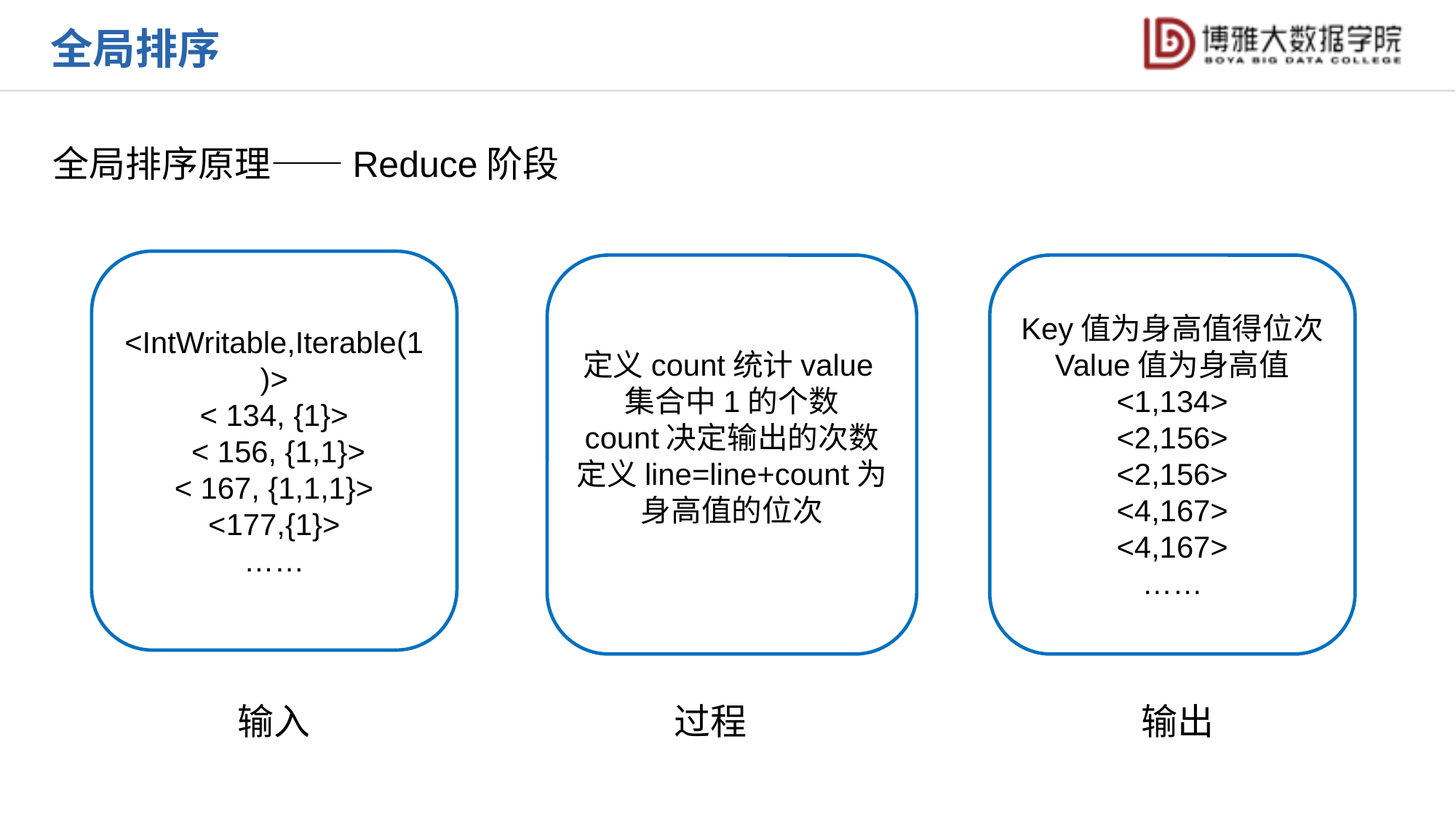

全局排序
全局排序原理——Reduce阶段

<IntWritable,Iterable(1)>
< 134, {1}>
 < 156, {1,1}>
< 167, {1,1,1}>
<177,{1}>
……
定义count统计value集合中1的个数
count决定输出的次数
定义line=line+count为身高值的位次

Key值为身高值得位次
Value值为身高值
<1,134>
<2,156>
<2,156>
<4,167>
<4,167>
……
输入
输出
过程